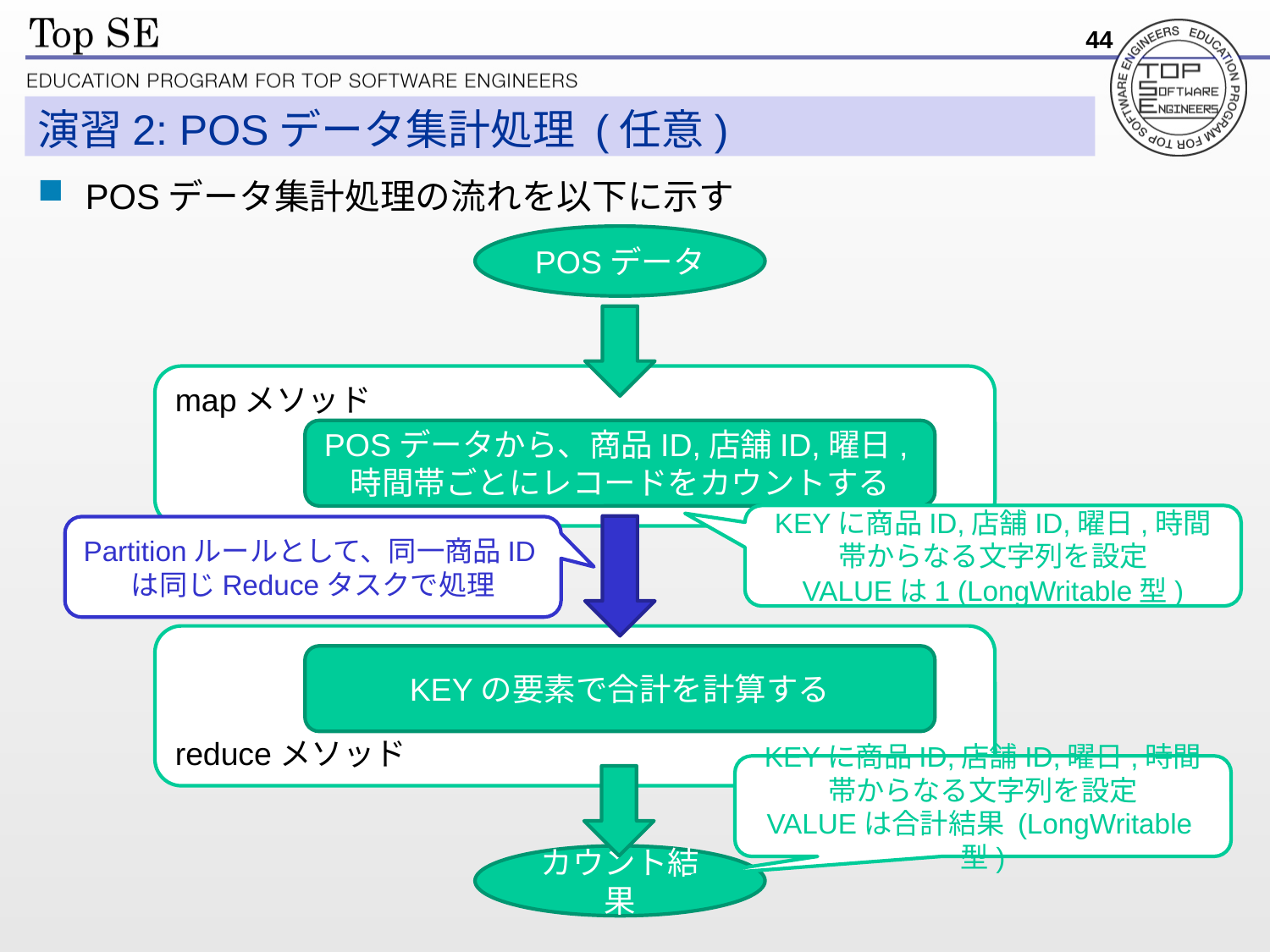

44
# 演習2: POSデータ集計処理 (任意)
POSデータ集計処理の流れを以下に示す

POSデータ

mapメソッド
POSデータから、商品ID,店舗ID,曜日,時間帯ごとにレコードをカウントする
KEYに商品ID,店舗ID,曜日,時間帯からなる文字列を設定
VALUEは1 (LongWritable型)

Partitionルールとして、同一商品IDは同じReduceタスクで処理
reduceメソッド
KEYの要素で合計を計算する
KEYに商品ID,店舗ID,曜日,時間帯からなる文字列を設定
VALUEは合計結果 (LongWritable型)

カウント結果